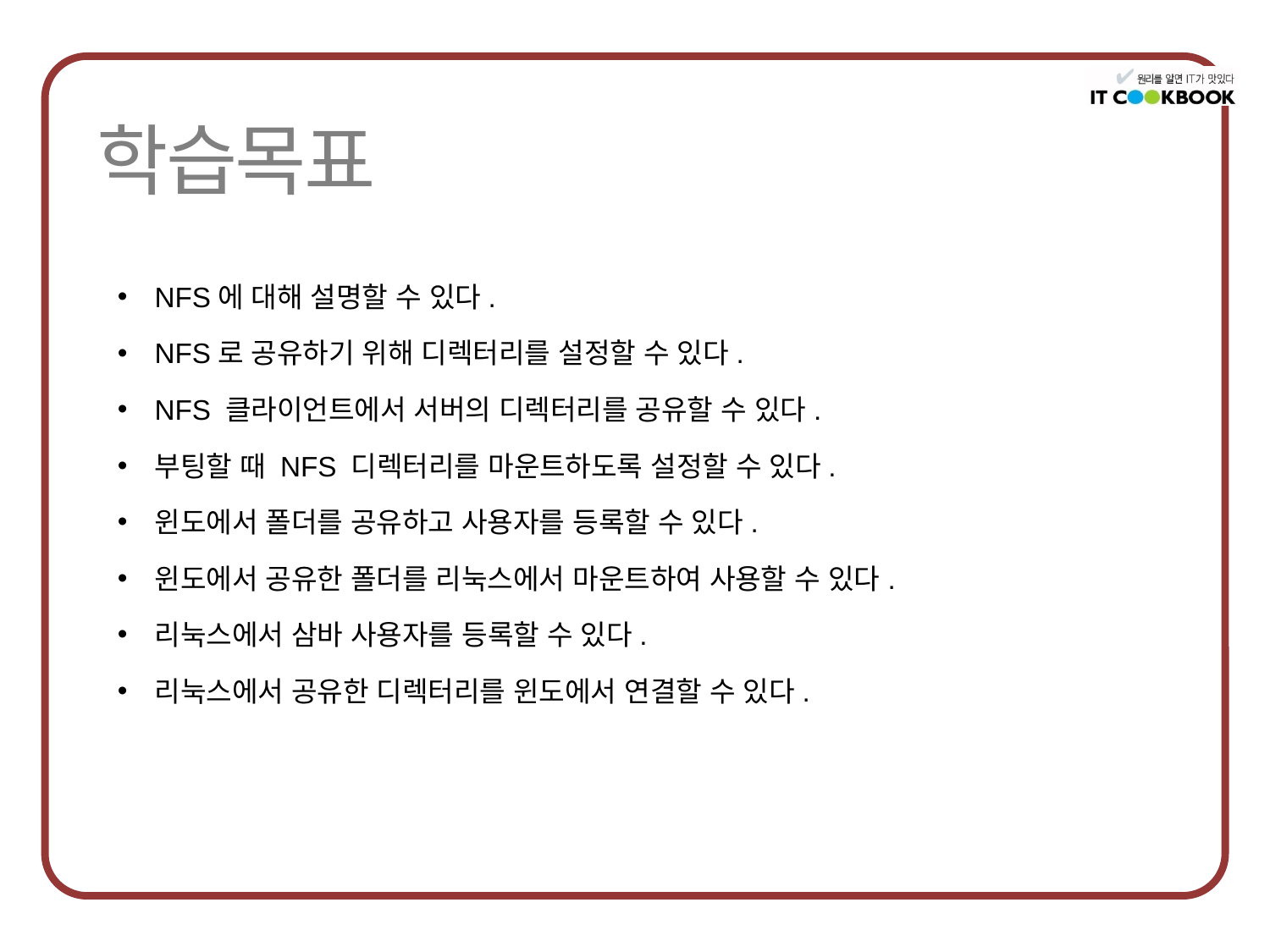

NFS에 대해 설명할 수 있다.
NFS로 공유하기 위해 디렉터리를 설정할 수 있다.
NFS 클라이언트에서 서버의 디렉터리를 공유할 수 있다.
부팅할 때 NFS 디렉터리를 마운트하도록 설정할 수 있다.
윈도에서 폴더를 공유하고 사용자를 등록할 수 있다.
윈도에서 공유한 폴더를 리눅스에서 마운트하여 사용할 수 있다.
리눅스에서 삼바 사용자를 등록할 수 있다.
리눅스에서 공유한 디렉터리를 윈도에서 연결할 수 있다.